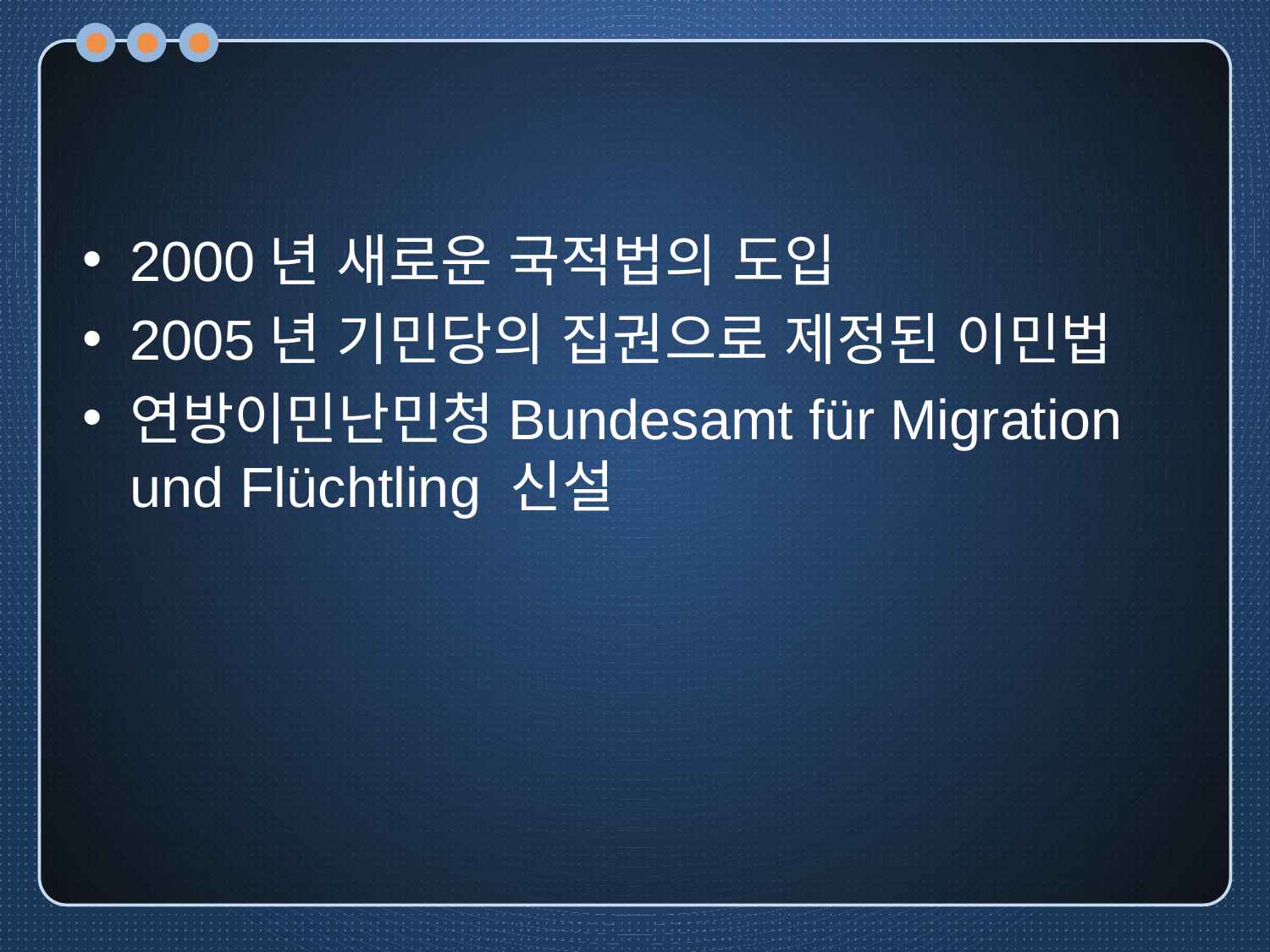

#
2000년 새로운 국적법의 도입
2005년 기민당의 집권으로 제정된 이민법
연방이민난민청Bundesamt für Migration und Flüchtling 신설